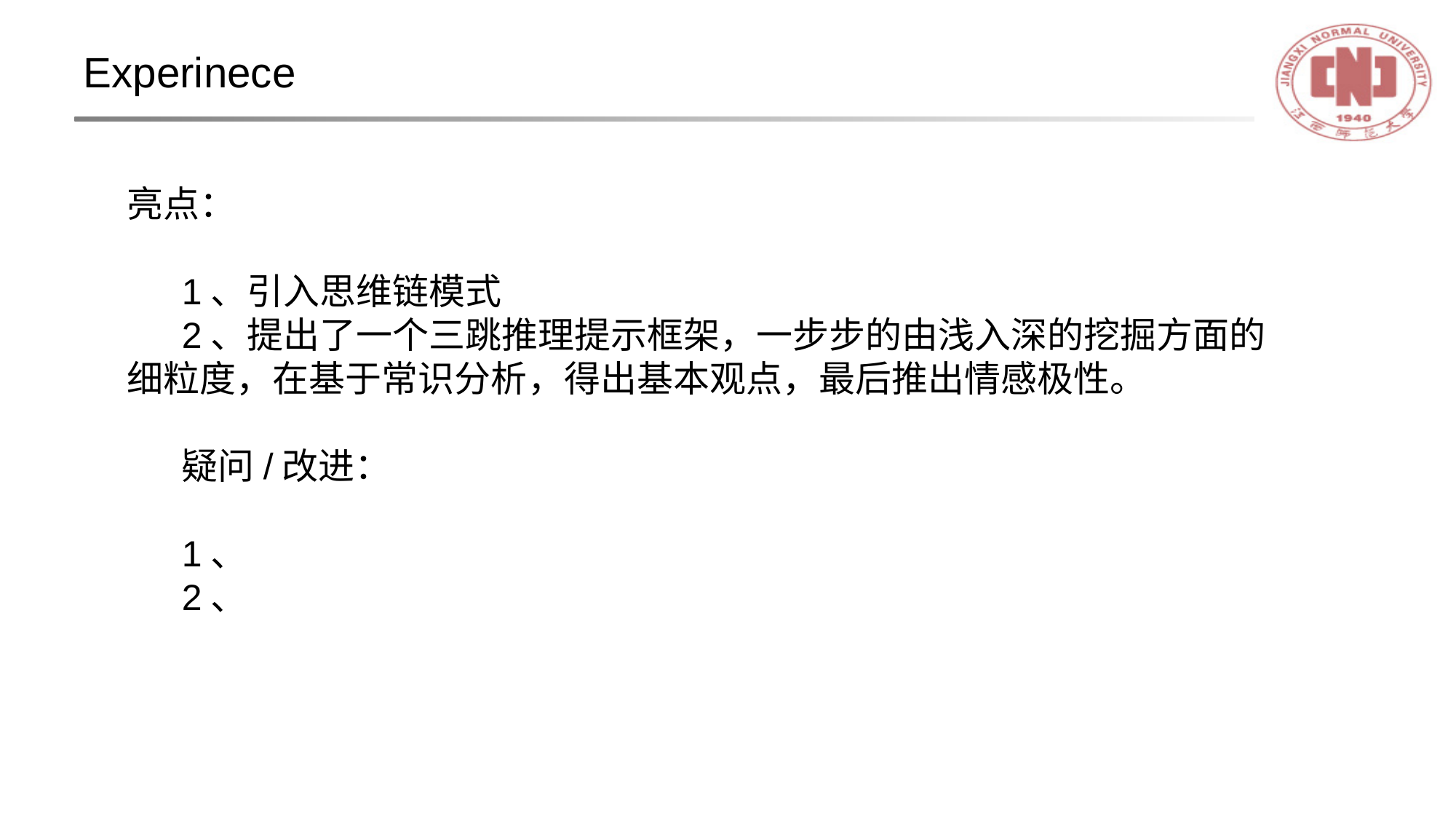

# Experinece
亮点：

1、引入思维链模式
2、提出了一个三跳推理提示框架，一步步的由浅入深的挖掘方面的细粒度，在基于常识分析，得出基本观点，最后推出情感极性。

疑问/改进：

1、
2、